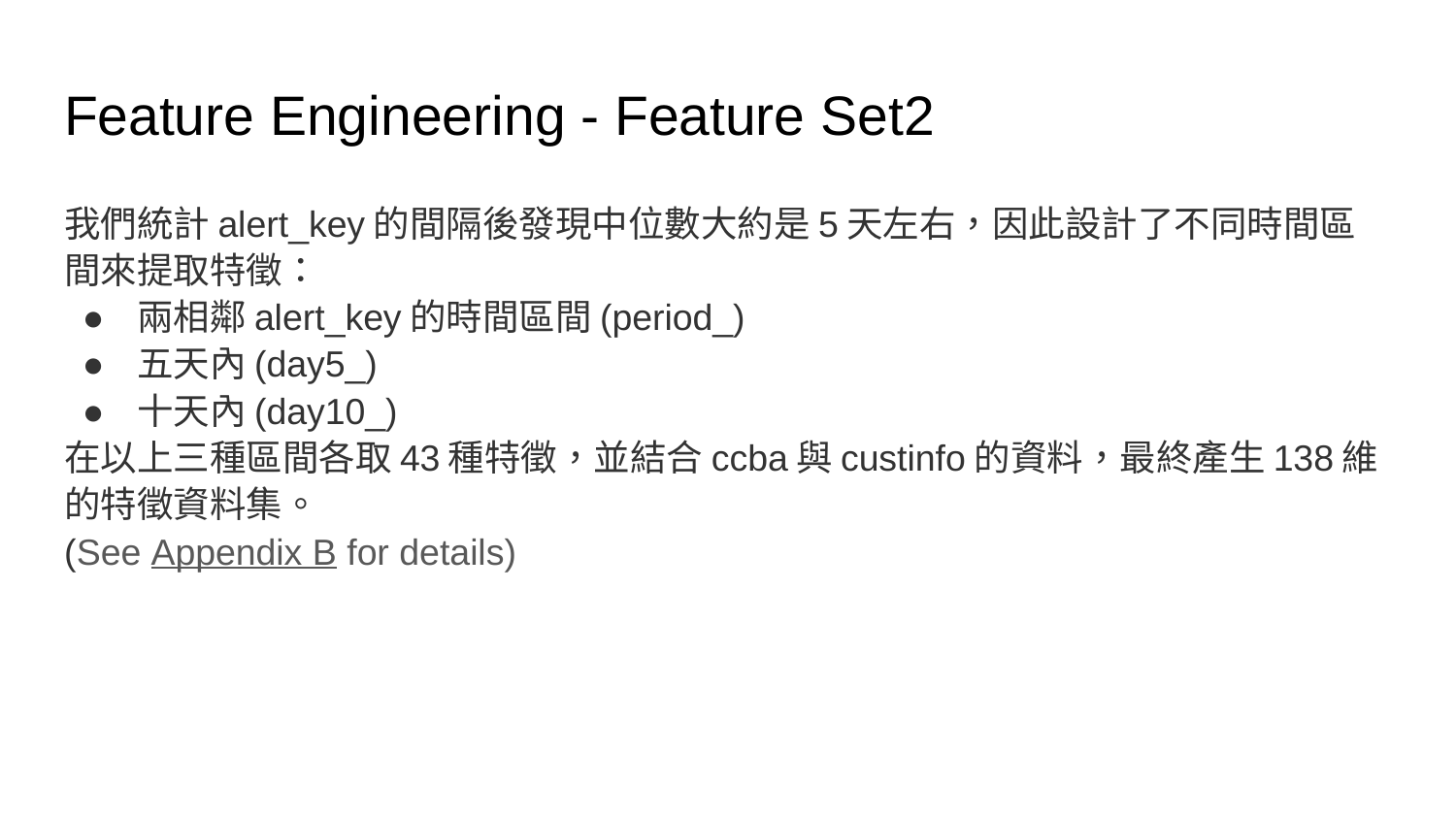

# Feature Engineering - Feature Set2
我們統計alert_key的間隔後發現中位數大約是5天左右，因此設計了不同時間區間來提取特徵：
兩相鄰alert_key的時間區間(period_)
五天內(day5_)
十天內(day10_)
在以上三種區間各取43種特徵，並結合ccba與custinfo的資料，最終產生138維的特徵資料集。
(See Appendix B for details)